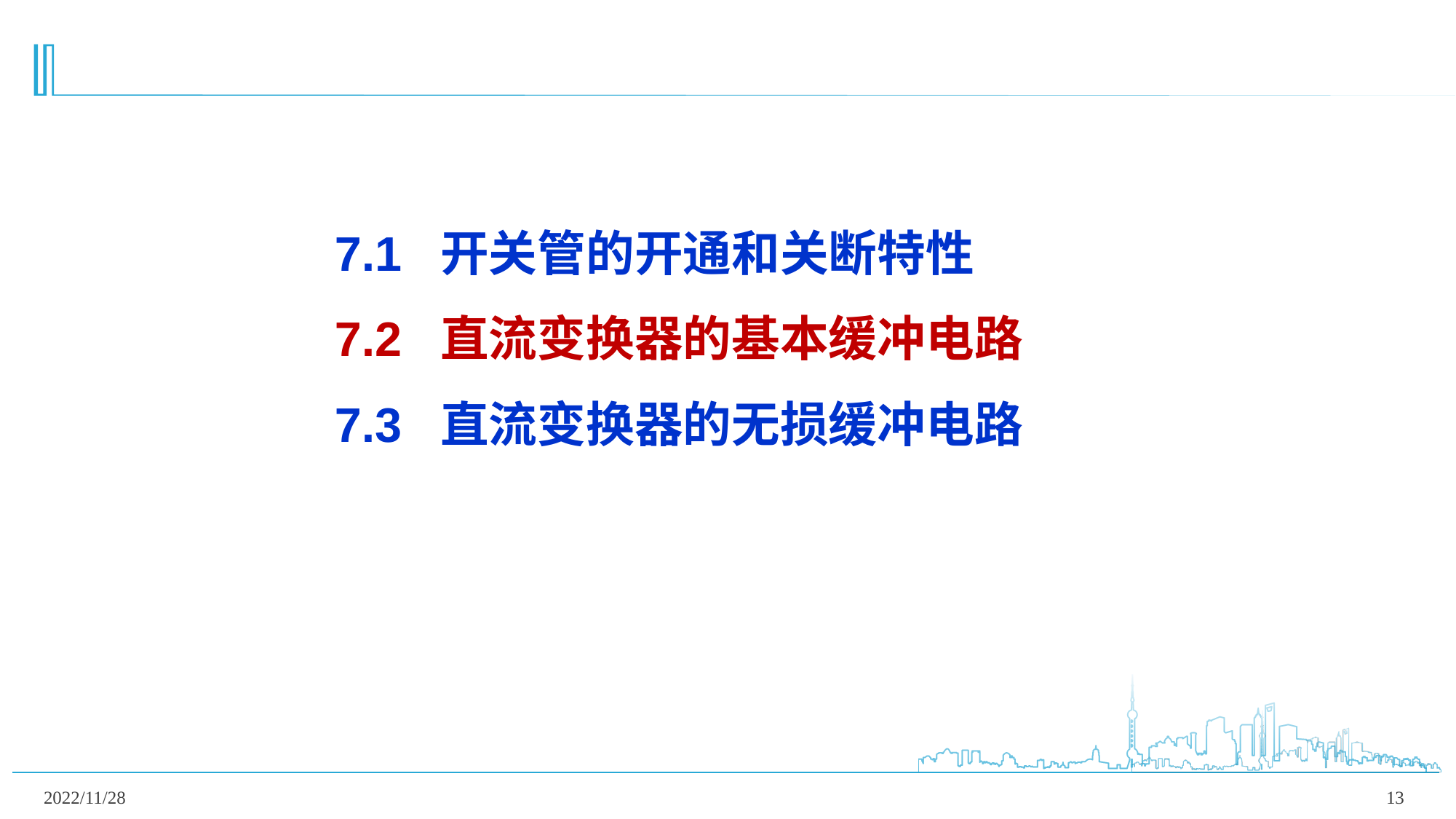

7.1  开关管的开通和关断特性
7.2  直流变换器的基本缓冲电路
7.3  直流变换器的无损缓冲电路